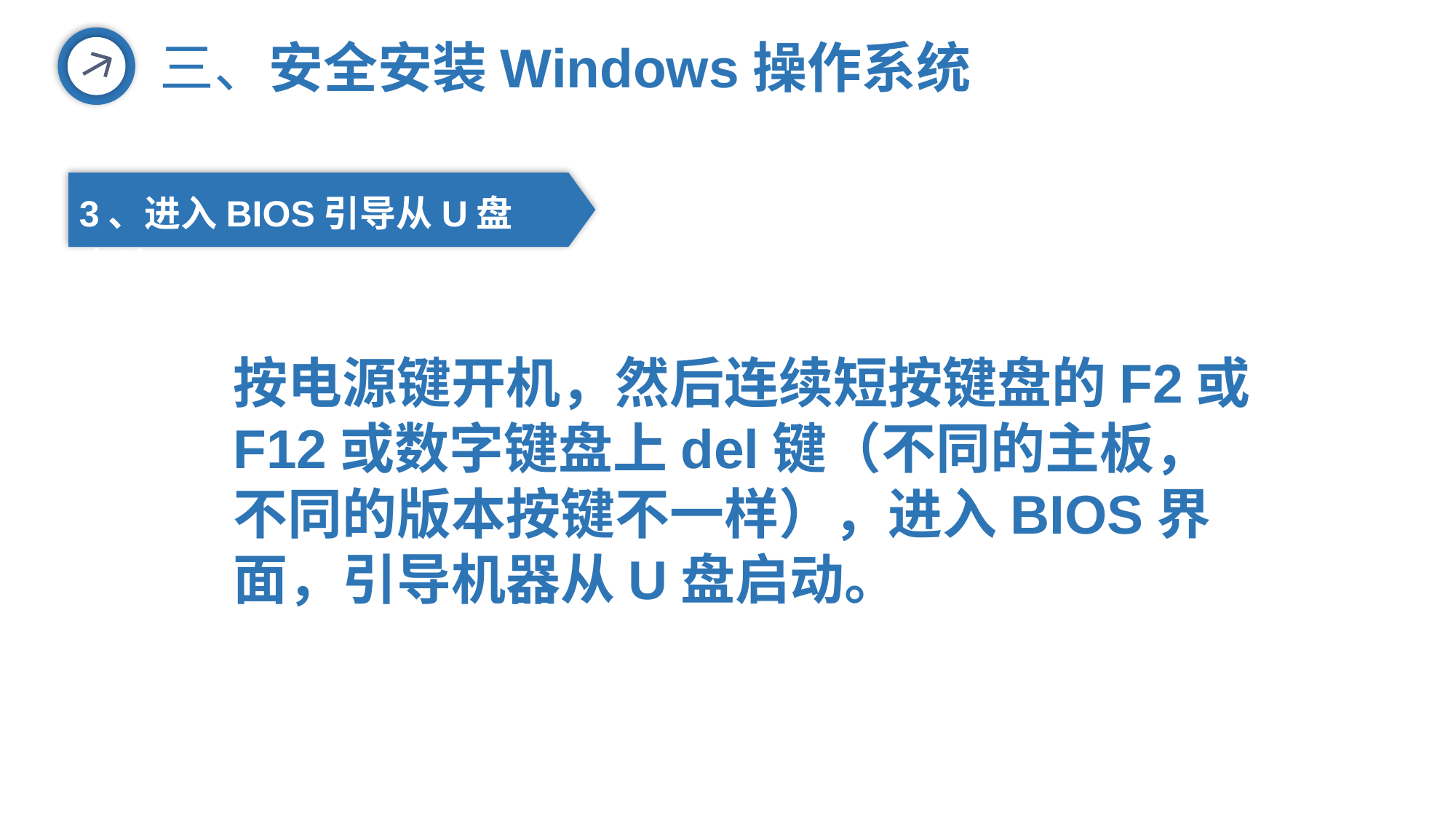

三、安全安装Windows操作系统

3、进入BIOS引导从U盘启动

按电源键开机，然后连续短按键盘的F2或F12或数字键盘上del键（不同的主板，不同的版本按键不一样），进入BIOS界面，引导机器从U盘启动。